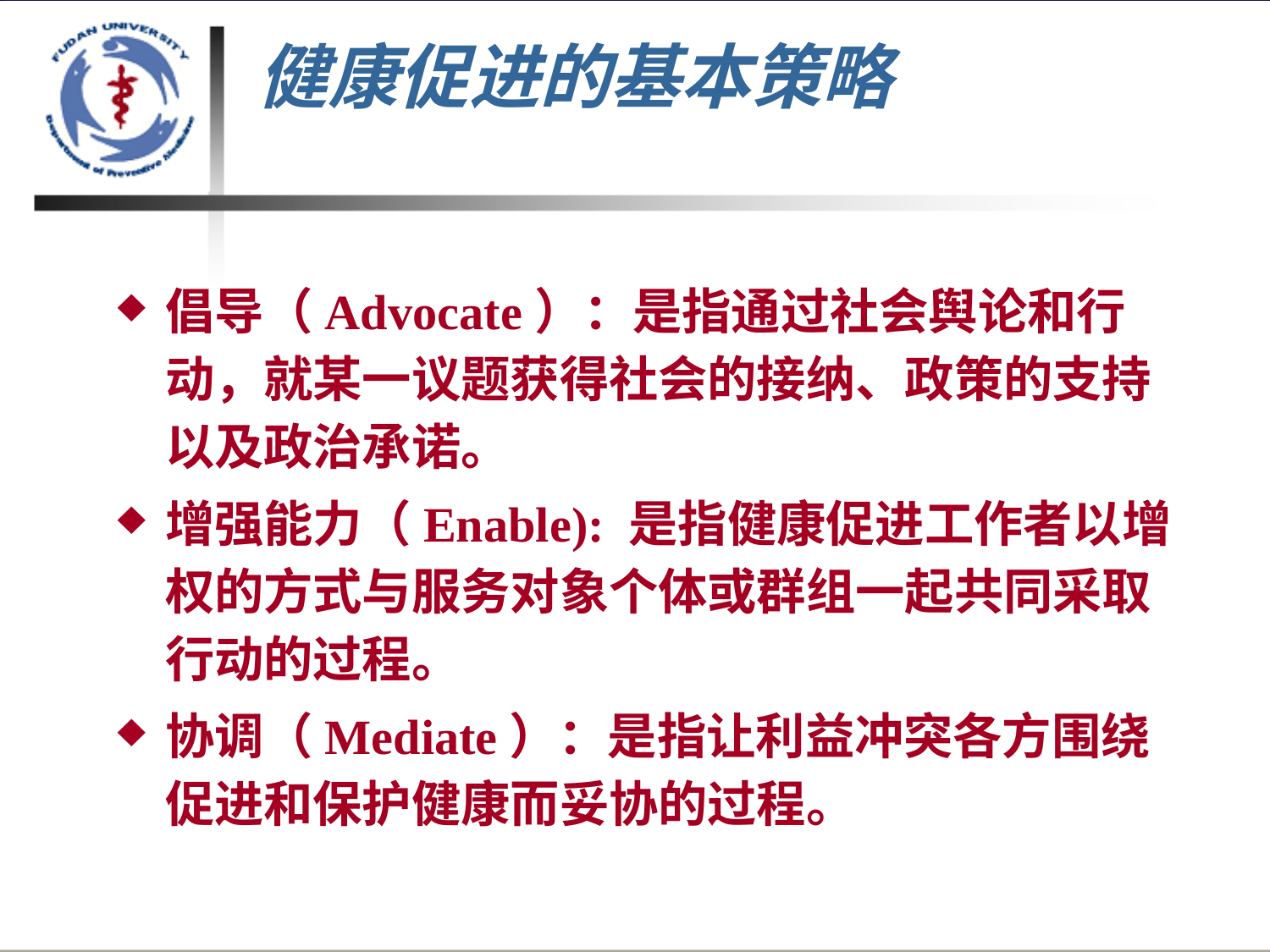

# 健康促进的基本策略
倡导（Advocate）：是指通过社会舆论和行动，就某一议题获得社会的接纳、政策的支持以及政治承诺。
增强能力（Enable): 是指健康促进工作者以增权的方式与服务对象个体或群组一起共同采取行动的过程。
协调（Mediate）：是指让利益冲突各方围绕促进和保护健康而妥协的过程。